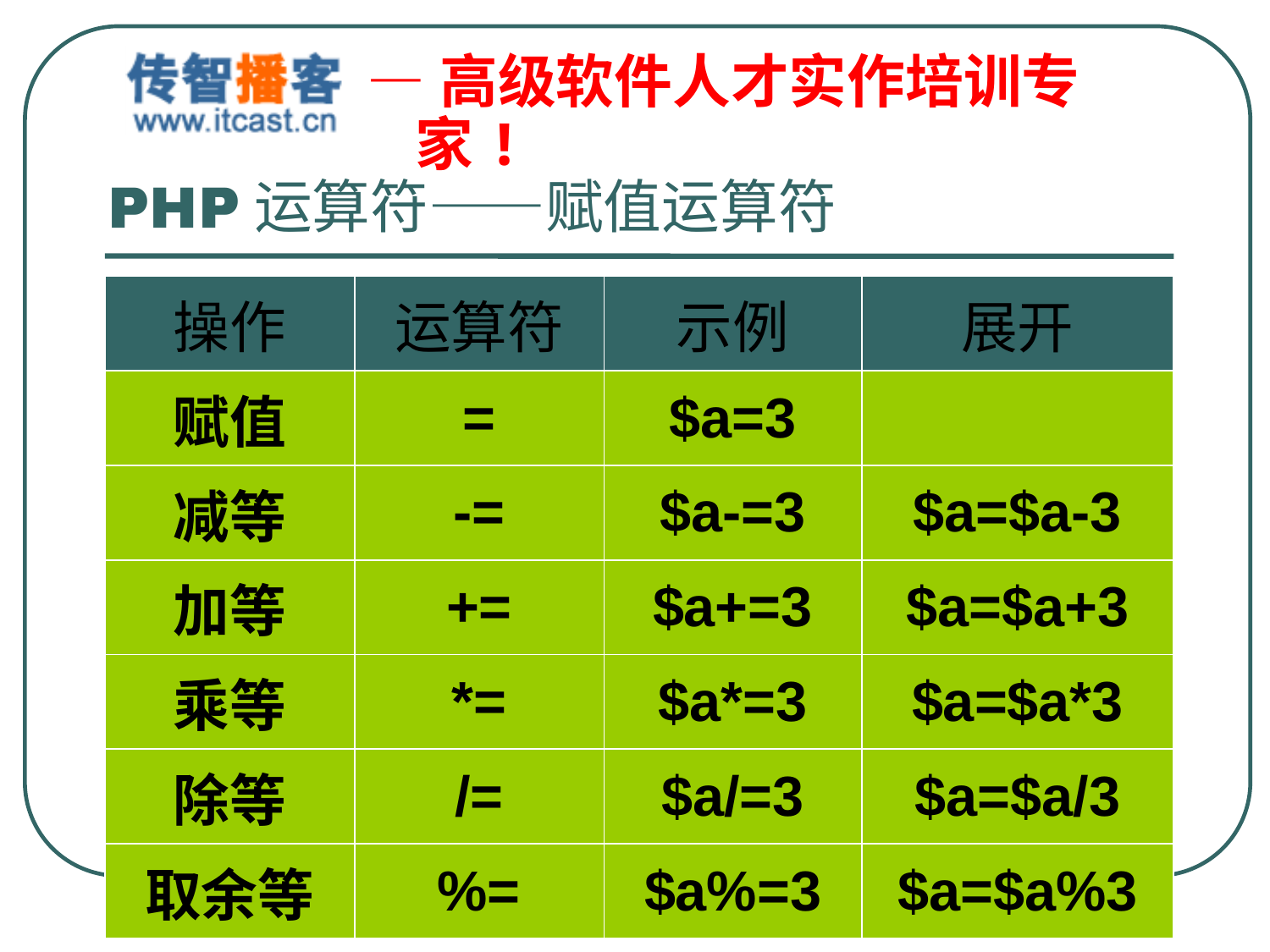

# PHP运算符——赋值运算符
| 操作 | 运算符 | 示例 | 展开 |
| --- | --- | --- | --- |
| 赋值 | = | $a=3 |  |
| 减等 | -= | $a-=3 | $a=$a-3 |
| 加等 | += | $a+=3 | $a=$a+3 |
| 乘等 | \*= | $a\*=3 | $a=$a\*3 |
| 除等 | /= | $a/=3 | $a=$a/3 |
| 取余等 | %= | $a%=3 | $a=$a%3 |